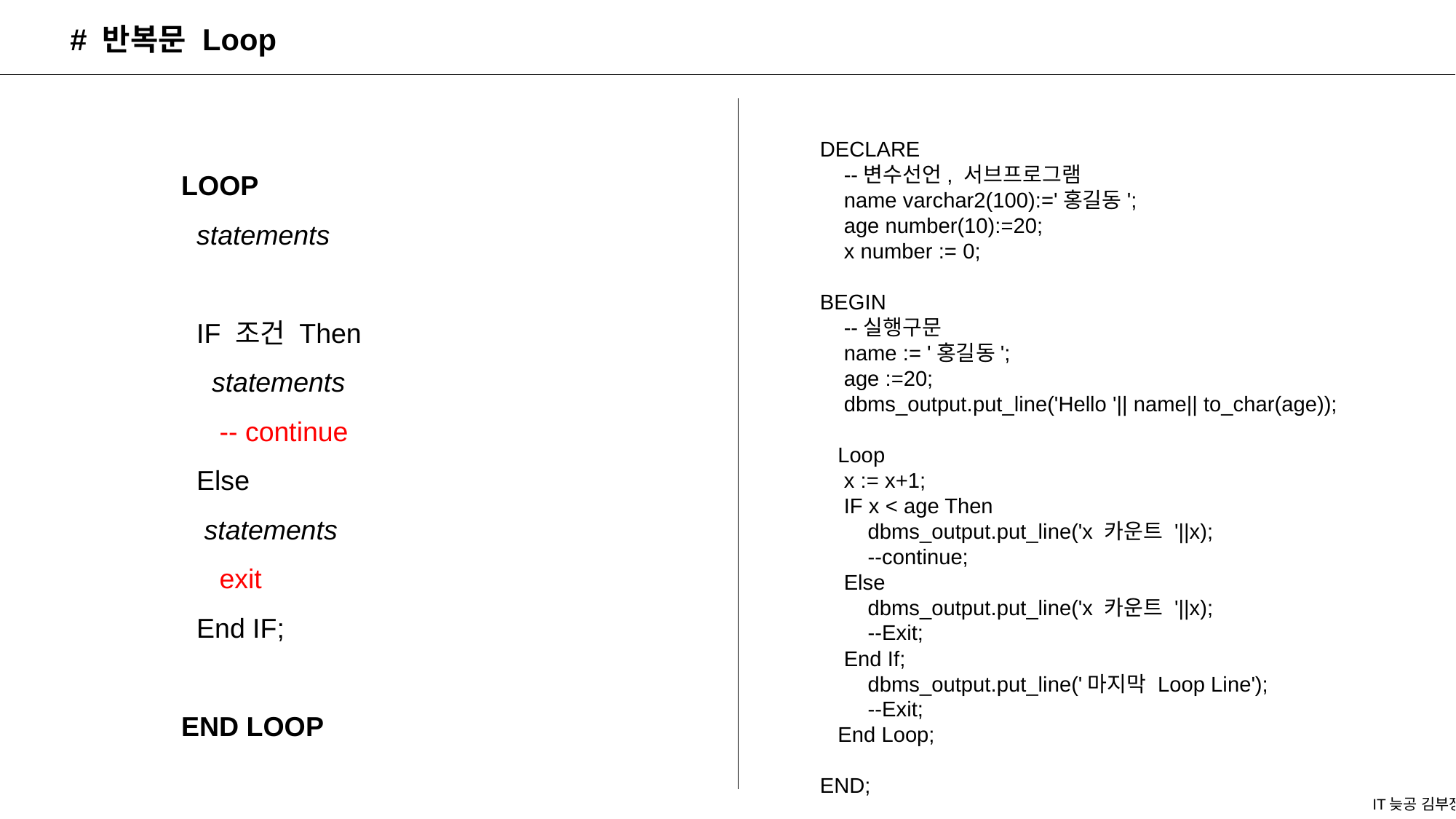

# 반복문 Loop
DECLARE
    --변수선언, 서브프로그램
    name varchar2(100):='홍길동';
    age number(10):=20;
    x number := 0;

BEGIN
    --실행구문
    name := '홍길동';
    age :=20;
    dbms_output.put_line('Hello '|| name|| to_char(age));

   Loop
    x := x+1;
    IF x < age Then
        dbms_output.put_line('x 카운트 '||x);
        --continue;
    Else
        dbms_output.put_line('x 카운트 '||x);
        --Exit;
    End If;
        dbms_output.put_line('마지막 Loop Line');
        --Exit;
   End Loop;

END;
LOOP
  statements

  IF 조건 Then
    statements
     -- continue
  Else
   statements
     exit
  End IF;

END LOOP
IT늦공 김부장